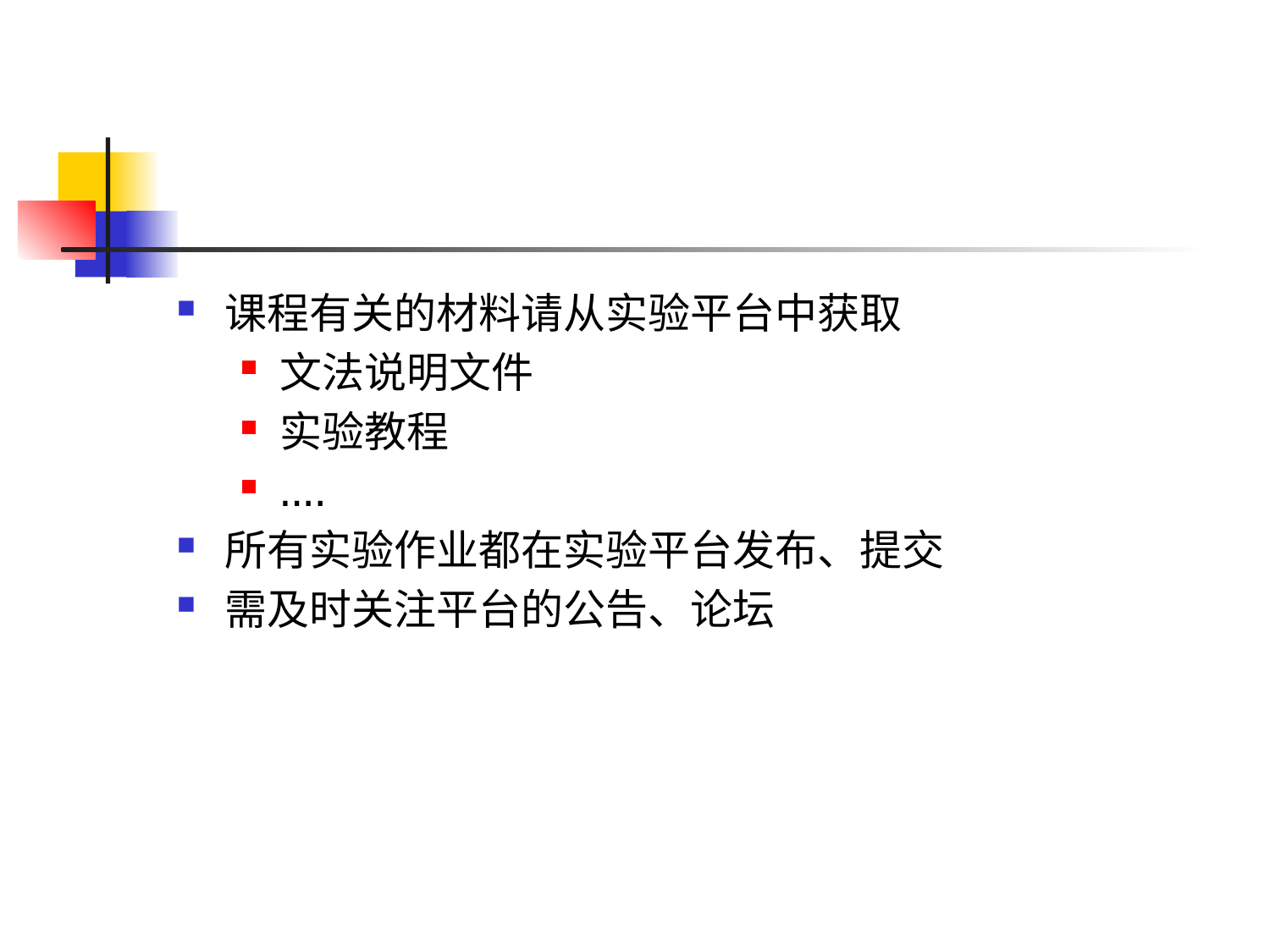

#
课程有关的材料请从实验平台中获取
文法说明文件
实验教程
….
所有实验作业都在实验平台发布、提交
需及时关注平台的公告、论坛